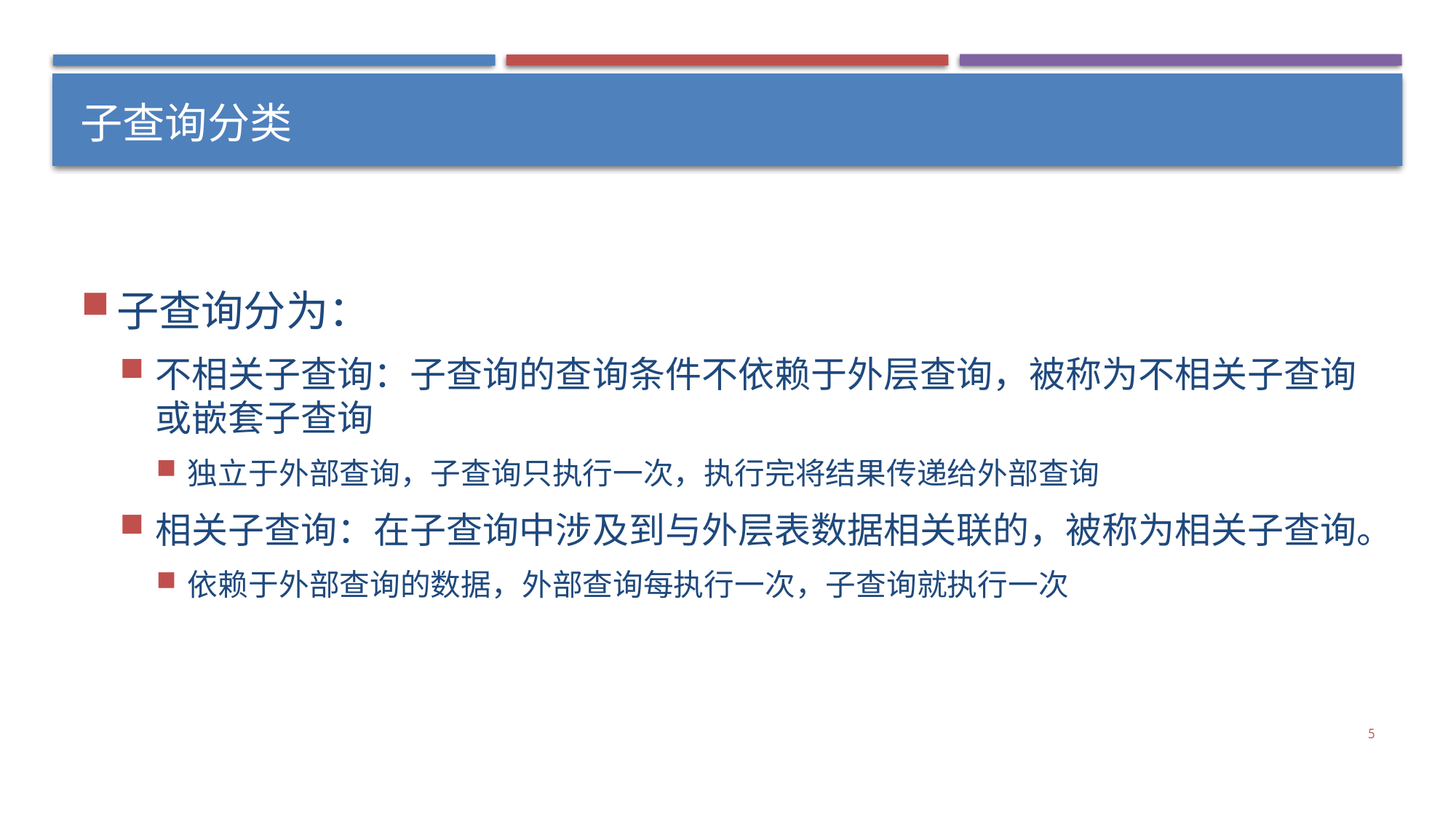

# 子查询分类
子查询分为：
不相关子查询：子查询的查询条件不依赖于外层查询，被称为不相关子查询或嵌套子查询
独立于外部查询，子查询只执行一次，执行完将结果传递给外部查询
相关子查询：在子查询中涉及到与外层表数据相关联的，被称为相关子查询。
依赖于外部查询的数据，外部查询每执行一次，子查询就执行一次
5